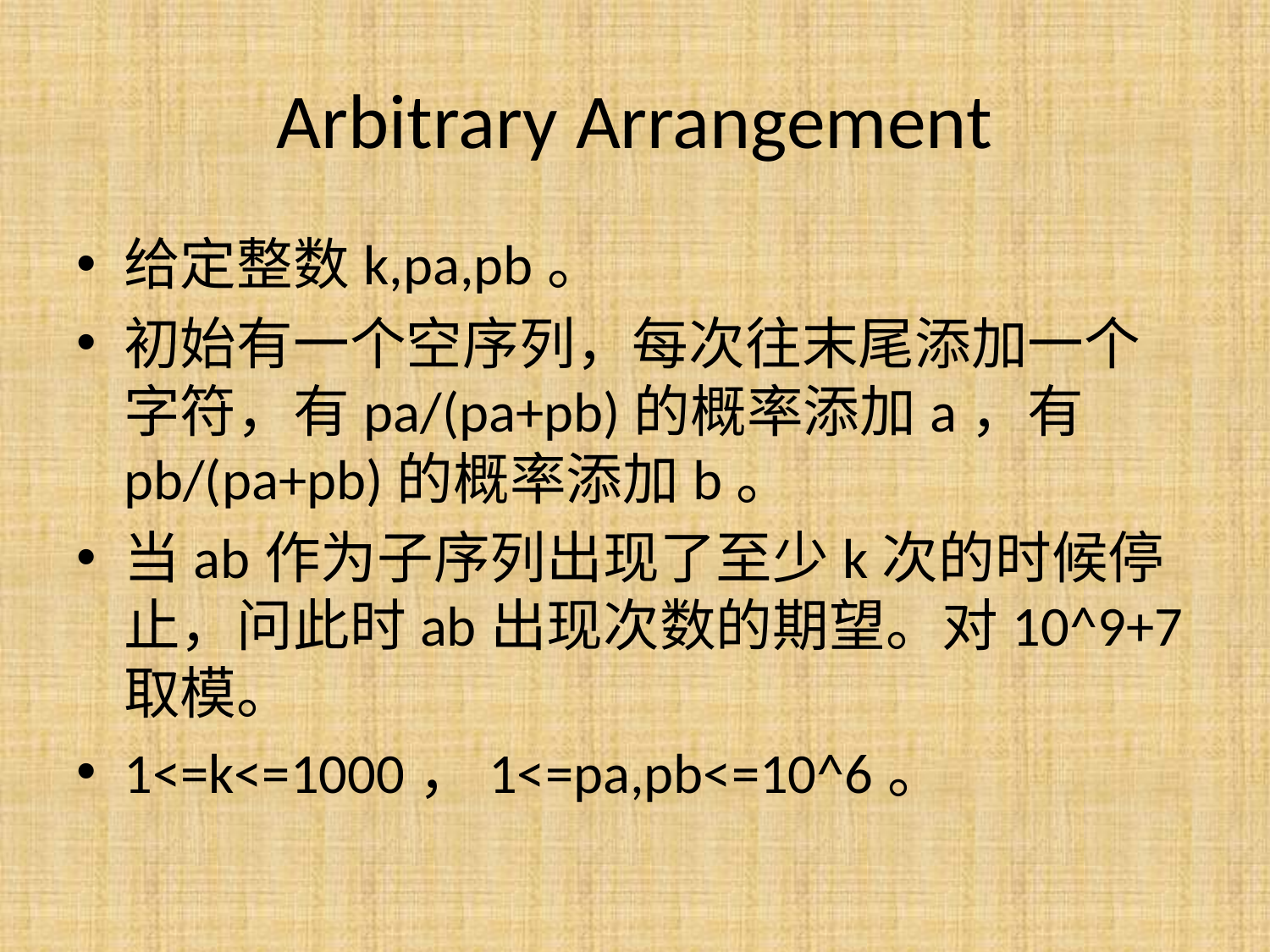

# Arbitrary Arrangement
给定整数k,pa,pb。
初始有一个空序列，每次往末尾添加一个字符，有pa/(pa+pb)的概率添加a，有pb/(pa+pb)的概率添加b。
当ab作为子序列出现了至少k次的时候停止，问此时ab出现次数的期望。对10^9+7取模。
1<=k<=1000，1<=pa,pb<=10^6。